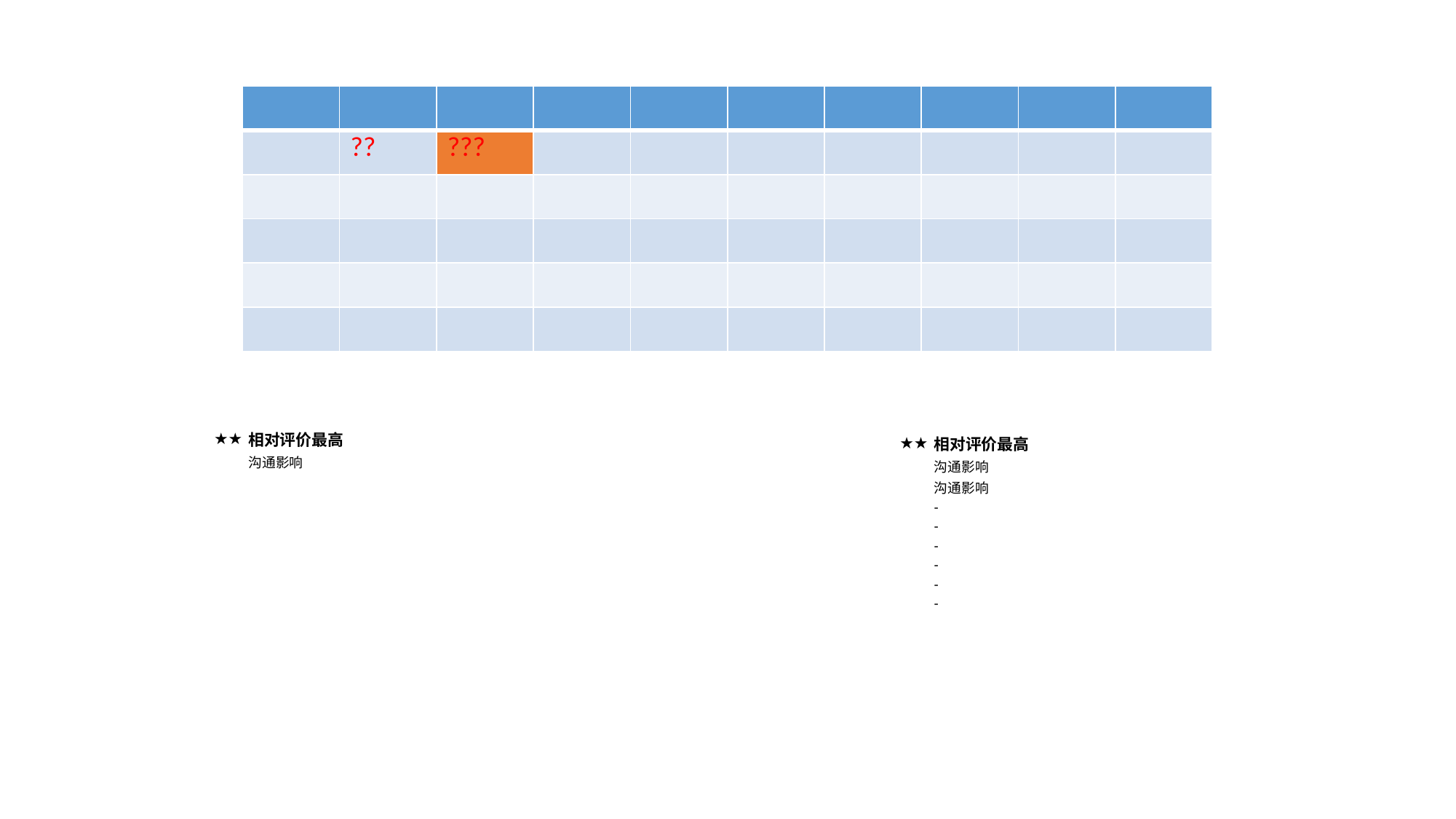

|  |  |  |  |  |  |  |  |  |  |
| --- | --- | --- | --- | --- | --- | --- | --- | --- | --- |
|  | ?? | ??? |  |  |  |  |  |  |  |
|  |  |  |  |  |  |  |  |  |  |
|  |  |  |  |  |  |  |  |  |  |
|  |  |  |  |  |  |  |  |  |  |
|  |  |  |  |  |  |  |  |  |  |
| ★★ | 相对评价最高 |
| --- | --- |
|  | 沟通影响 |
| ★★ | 相对评价最高 |
| --- | --- |
|  | 沟通影响 |
|  | 沟通影响 |
|  | - |
|  | - |
|  | - |
|  | - |
|  | - |
|  | - |